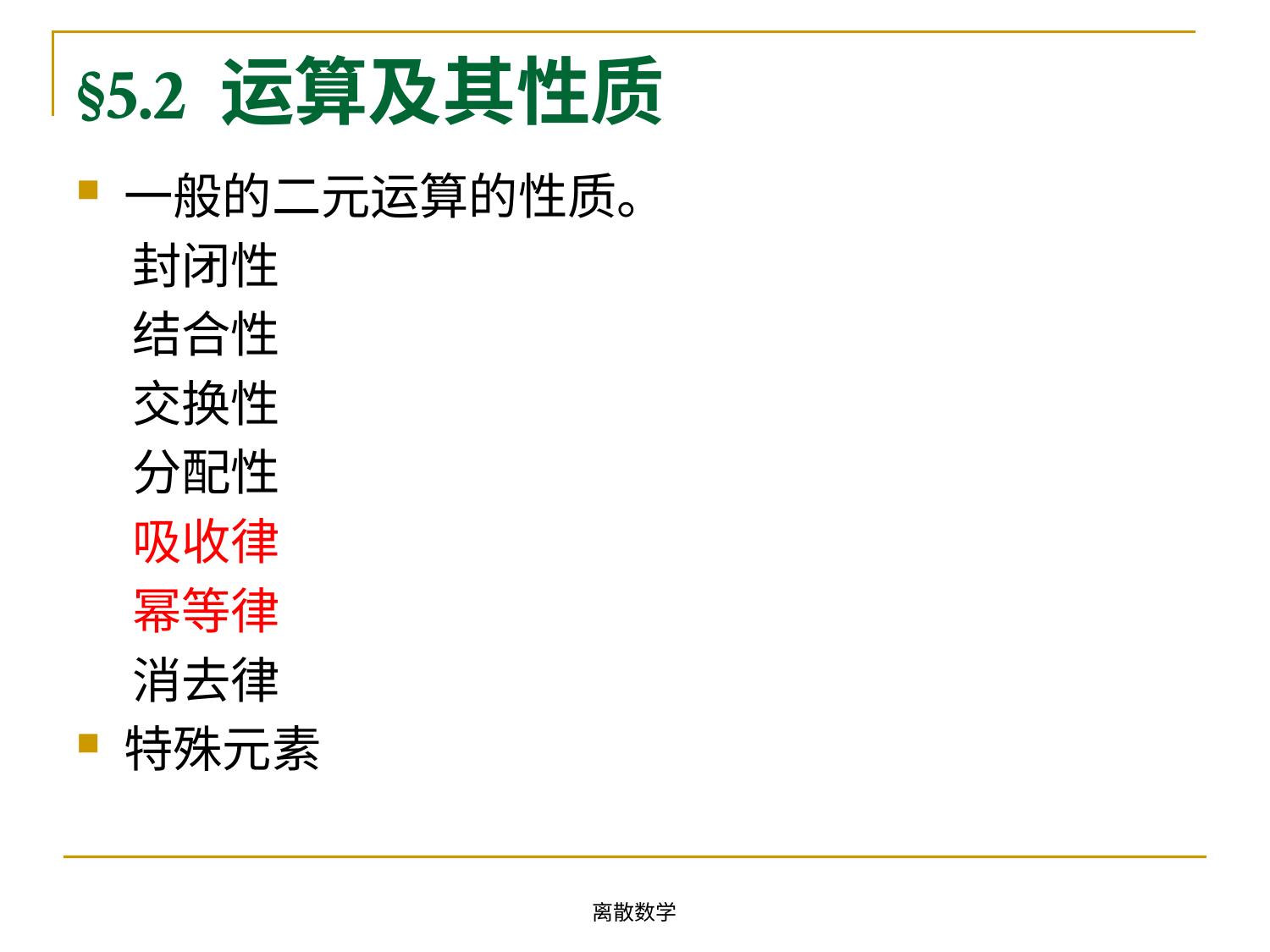

# §5.2 运算及其性质
一般的二元运算的性质。
    封闭性
    结合性
    交换性
    分配性
    吸收律
    幂等律
    消去律
特殊元素

15
离散数学